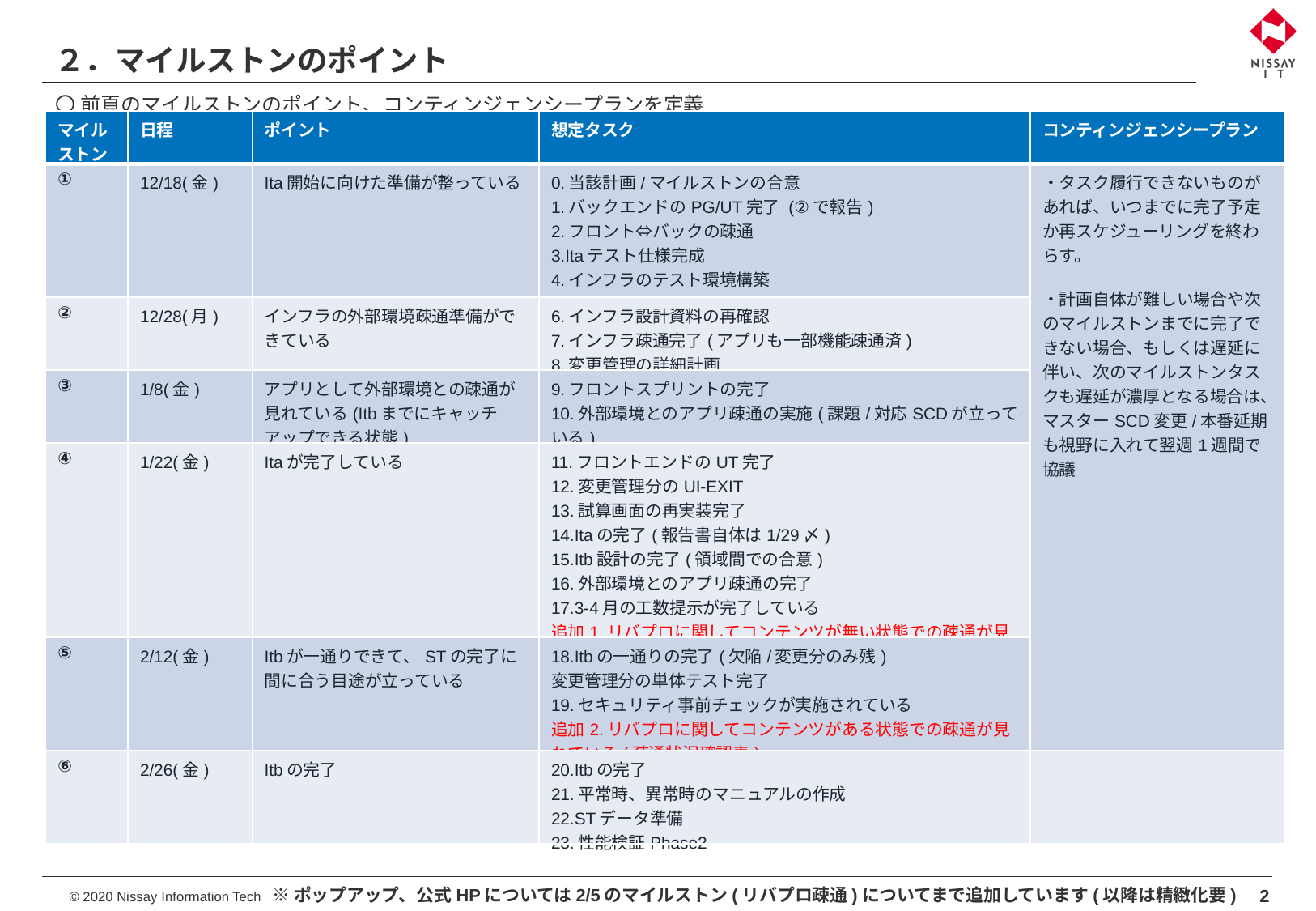

# ２．マイルストンのポイント
〇 前頁のマイルストンのポイント、コンティンジェンシープランを定義
| マイルストン | 日程 | ポイント | 想定タスク | コンティンジェンシープラン |
| --- | --- | --- | --- | --- |
| ① | 12/18(金) | Ita開始に向けた準備が整っている | 0.当該計画/マイルストンの合意 1.バックエンドのPG/UT完了 (②で報告) 2.フロント⇔バックの疎通 3.Itaテスト仕様完成 4.インフラのテスト環境構築 5.Itｂテスト計画策定 | ・タスク履行できないものがあれば、いつまでに完了予定か再スケジューリングを終わらす。 ・計画自体が難しい場合や次のマイルストンまでに完了できない場合、もしくは遅延に伴い、次のマイルストンタスクも遅延が濃厚となる場合は、マスターSCD変更/本番延期も視野に入れて翌週1週間で協議 |
| ② | 12/28(月) | インフラの外部環境疎通準備ができている | 6.インフラ設計資料の再確認 7.インフラ疎通完了(アプリも一部機能疎通済) 8.変更管理の詳細計画 |  |
| ③ | 1/8(金) | アプリとして外部環境との疎通が見れている(Itbまでにキャッチアップできる状態) | 9.フロントスプリントの完了 10.外部環境とのアプリ疎通の実施(課題/対応SCDが立っている) |  |
| ④ | 1/22(金) | Itaが完了している | 11.フロントエンドのUT完了 12.変更管理分のUI-EXIT 13.試算画面の再実装完了 14.Itaの完了(報告書自体は1/29〆) 15.Itb設計の完了(領域間での合意) 16.外部環境とのアプリ疎通の完了 17.3-4月の工数提示が完了している 追加1.リバプロに関してコンテンツが無い状態での疎通が見れている(疎通状況確認表) |  |
| ⑤ | 2/12(金) | Itbが一通りできて、STの完了に間に合う目途が立っている | 18.Itbの一通りの完了(欠陥/変更分のみ残) 変更管理分の単体テスト完了 19.セキュリティ事前チェックが実施されている 追加2.リバプロに関してコンテンツがある状態での疎通が見れている(疎通状況確認表) |  |
| ⑥ | 2/26(金) | Itbの完了 | 20.Itbの完了 21.平常時、異常時のマニュアルの作成 22.STデータ準備 23.性能検証Phase2 |  |
2
※ポップアップ、公式HPについては2/5のマイルストン(リバプロ疎通)についてまで追加しています(以降は精緻化要)